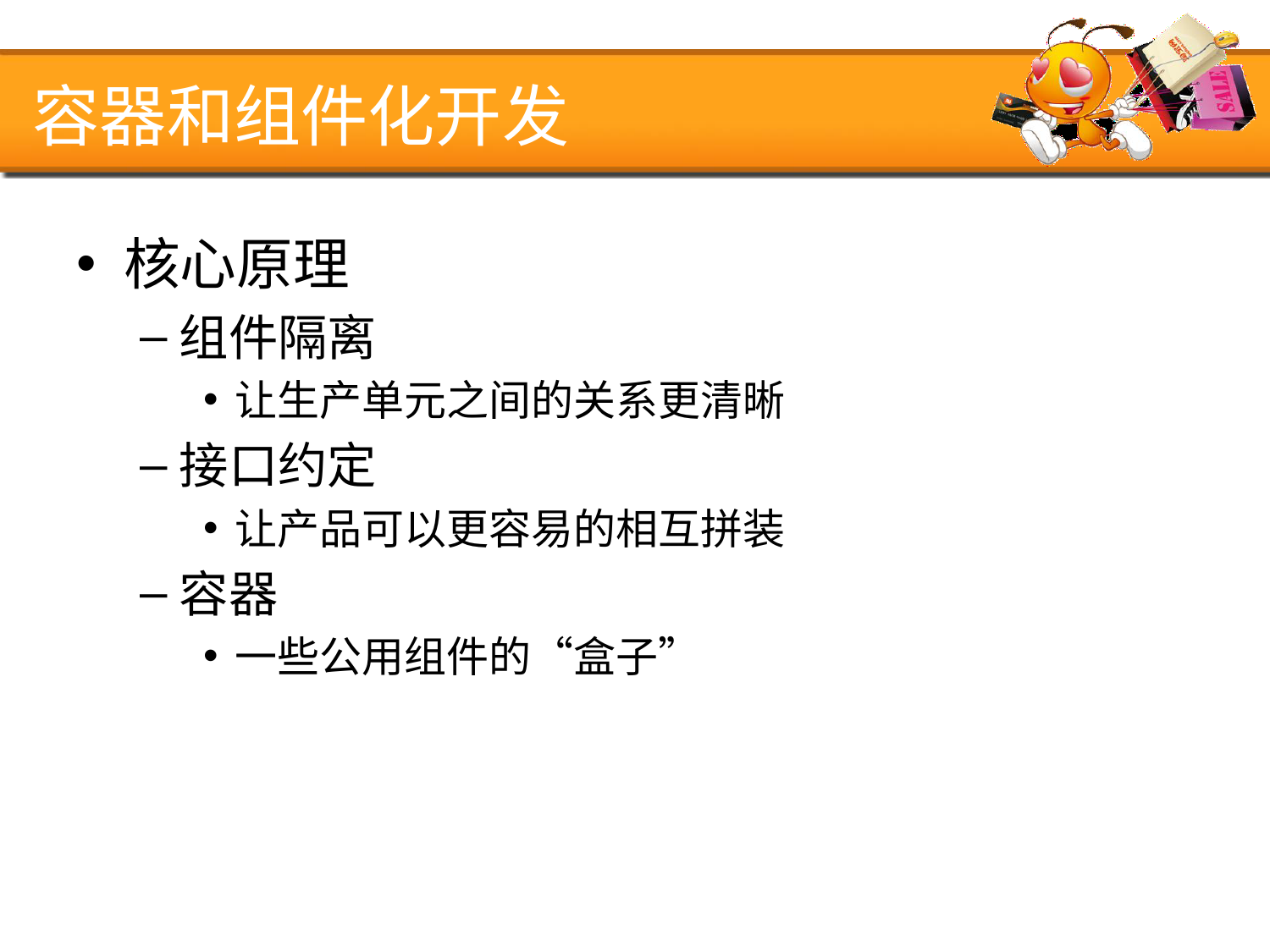

# 容器和组件化开发
核心原理
组件隔离
让生产单元之间的关系更清晰
接口约定
让产品可以更容易的相互拼装
容器
一些公用组件的“盒子”